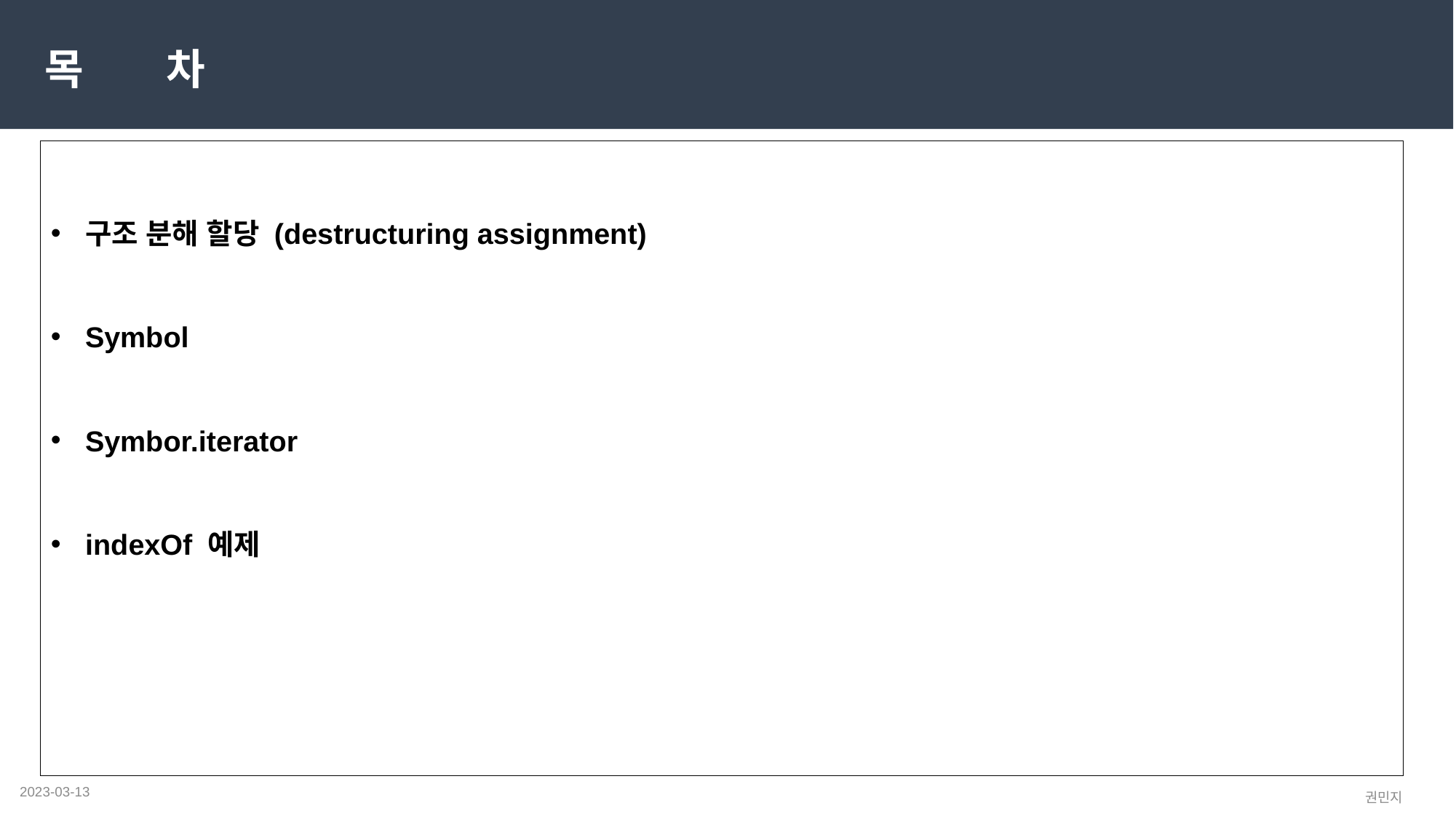

목       차
구조 분해 할당 (destructuring assignment)
Symbol
Symbor.iterator
indexOf 예제
2023-03-13
권민지